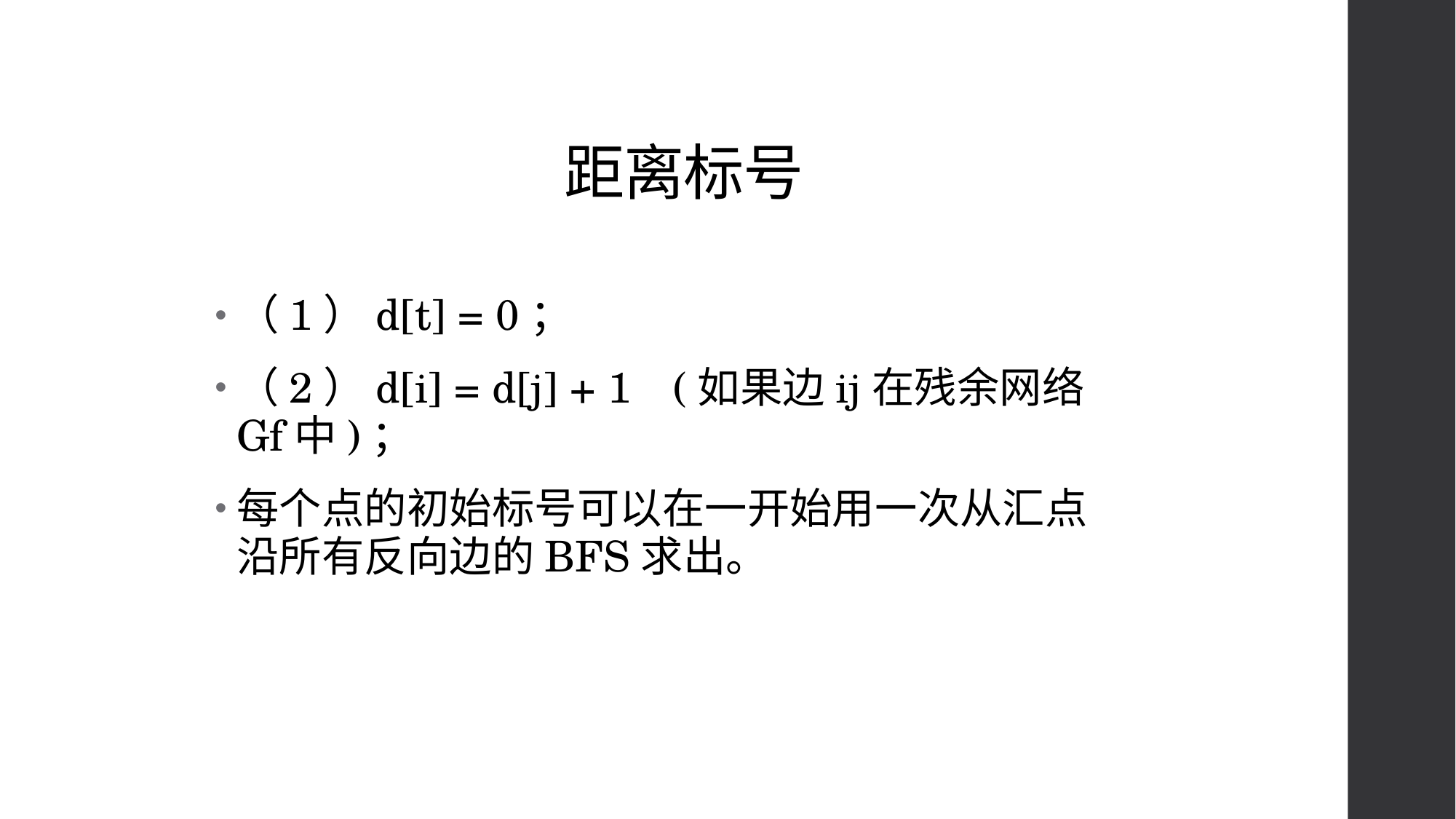

# 距离标号
（1）d[t] = 0；
（2）d[i] = d[j] + 1	(如果边ij在残余网络Gf中)；
每个点的初始标号可以在一开始用一次从汇点沿所有反向边的BFS求出。